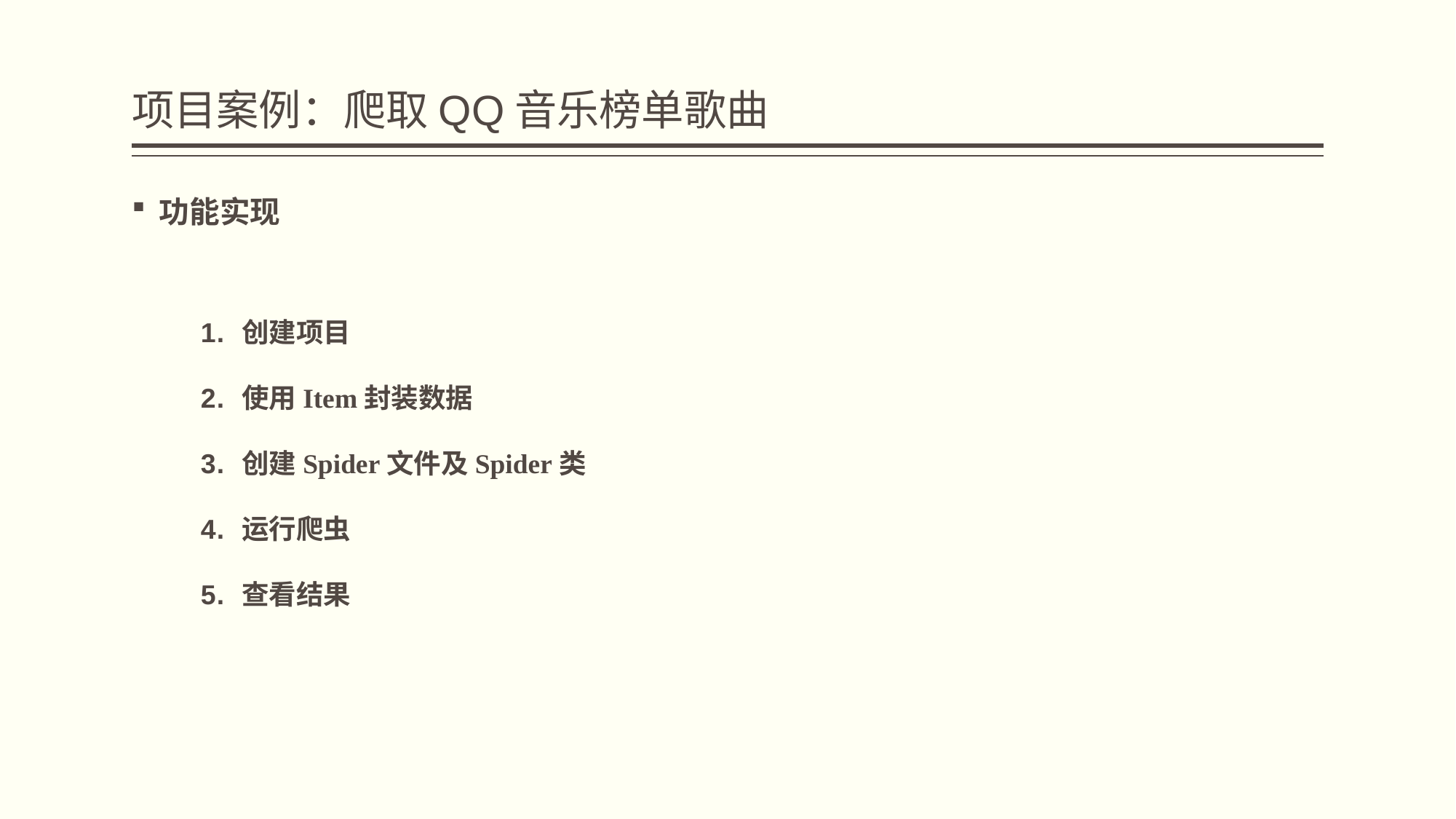

# 项目案例：爬取QQ音乐榜单歌曲
功能实现
创建项目
使用Item封装数据
创建Spider文件及Spider类
运行爬虫
查看结果